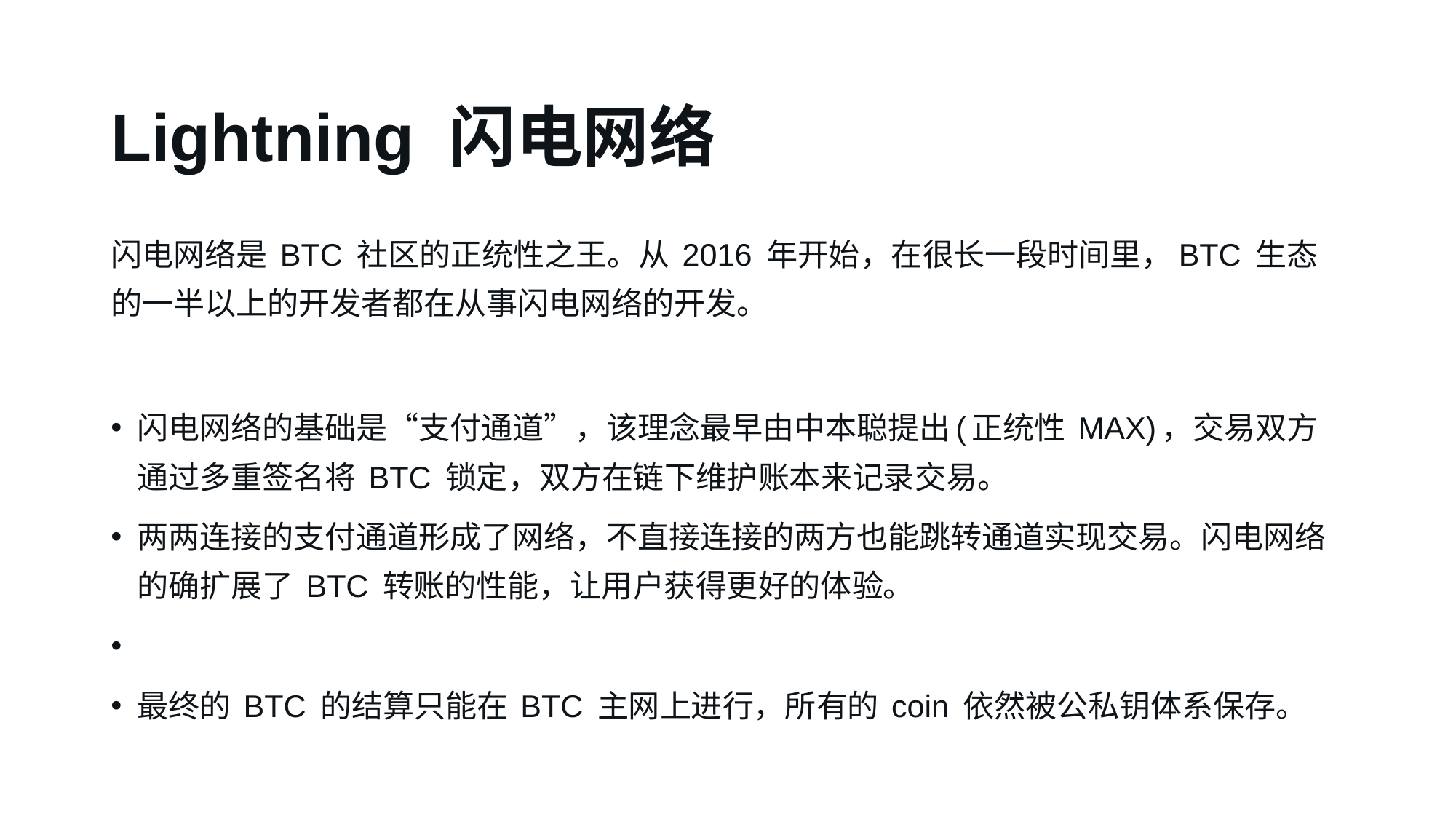

# Lightning 闪电网络
闪电网络是 BTC 社区的正统性之王。从 2016 年开始，在很长一段时间里，BTC 生态的一半以上的开发者都在从事闪电网络的开发。

闪电网络的基础是“支付通道”，该理念最早由中本聪提出(正统性 MAX)，交易双方通过多重签名将 BTC 锁定，双方在链下维护账本来记录交易。
两两连接的支付通道形成了网络，不直接连接的两方也能跳转通道实现交易。闪电网络的确扩展了 BTC 转账的性能，让用户获得更好的体验。

最终的 BTC 的结算只能在 BTC 主网上进行，所有的 coin 依然被公私钥体系保存。